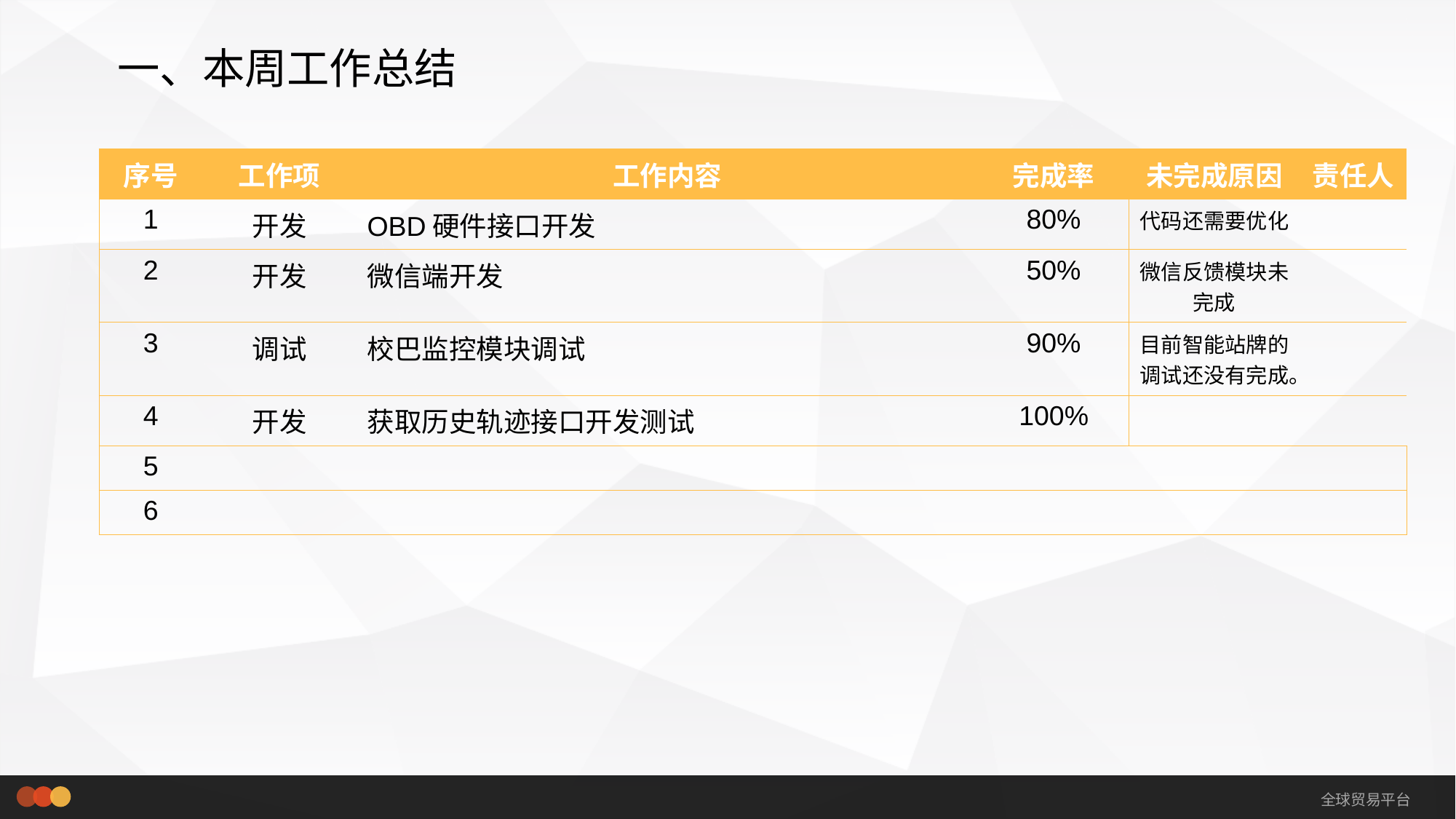

# 一、本周工作总结
| 序号 | 工作项 | 工作内容 |  |  | 完成率 | 未完成原因 | 责任人 |
| --- | --- | --- | --- | --- | --- | --- | --- |
| 1 | 开发 | OBD硬件接口开发 |  |  | 80% | 代码还需要优化 |  |
| 2 | 开发 | 微信端开发 |  |  | 50% | 微信反馈模块未完成 |  |
| 3 | 调试 | 校巴监控模块调试 |  |  | 90% | 目前智能站牌的调试还没有完成。 |  |
| 4 | 开发 | 获取历史轨迹接口开发测试 |  |  | 100% |  |  |
| 5 |  |  |  |  |  |  |  |
| 6 |  |  |  |  |  |  |  |